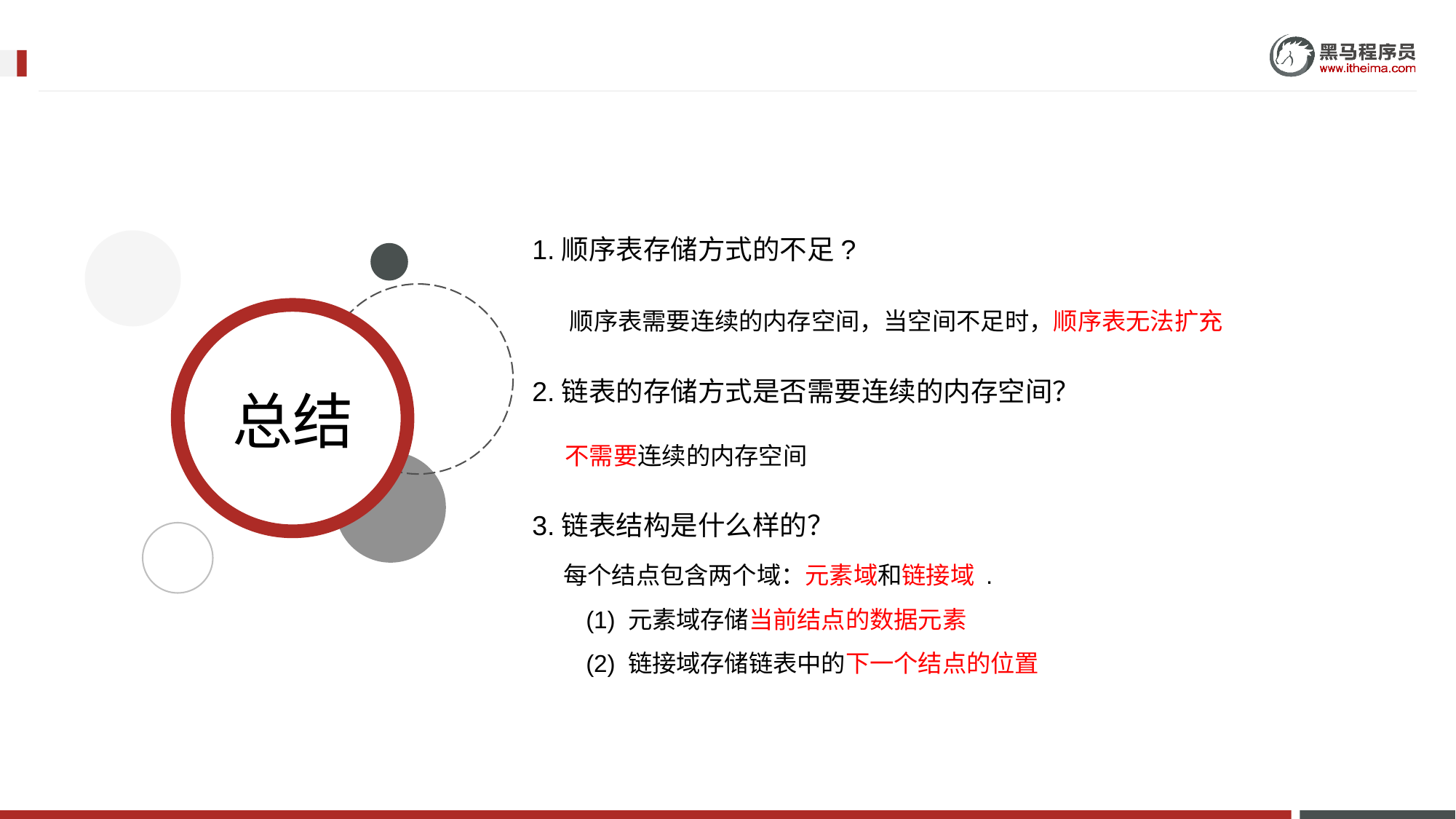

1.顺序表存储方式的不足?
     顺序表需要连续的内存空间，当空间不足时，顺序表无法扩充
2.链表的存储方式是否需要连续的内存空间？
     不需要连续的内存空间
3.链表结构是什么样的？
    每个结点包含两个域：元素域和链接域 .
        (1) 元素域存储当前结点的数据元素
        (2) 链接域存储链表中的下一个结点的位置